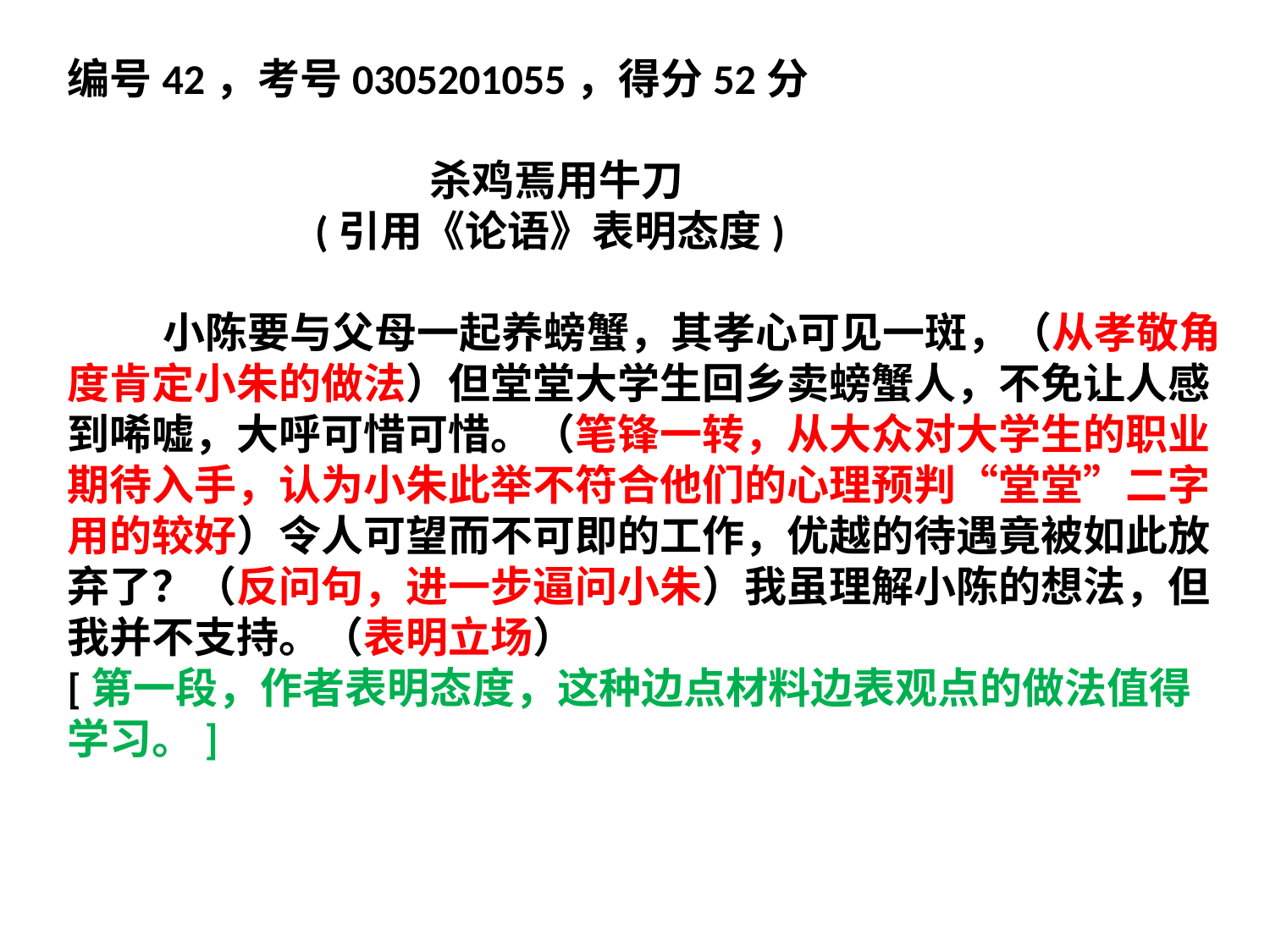

编号42，考号0305201055，得分52分

                                     杀鸡焉用牛刀
                          (引用《论语》表明态度)

         小陈要与父母一起养螃蟹，其孝心可见一斑，（从孝敬角度肯定小朱的做法）但堂堂大学生回乡卖螃蟹人，不免让人感到唏嘘，大呼可惜可惜。（笔锋一转，从大众对大学生的职业期待入手，认为小朱此举不符合他们的心理预判“堂堂”二字用的较好）令人可望而不可即的工作，优越的待遇竟被如此放弃了？（反问句，进一步逼问小朱）我虽理解小陈的想法，但我并不支持。（表明立场）
[第一段，作者表明态度，这种边点材料边表观点的做法值得学习。]